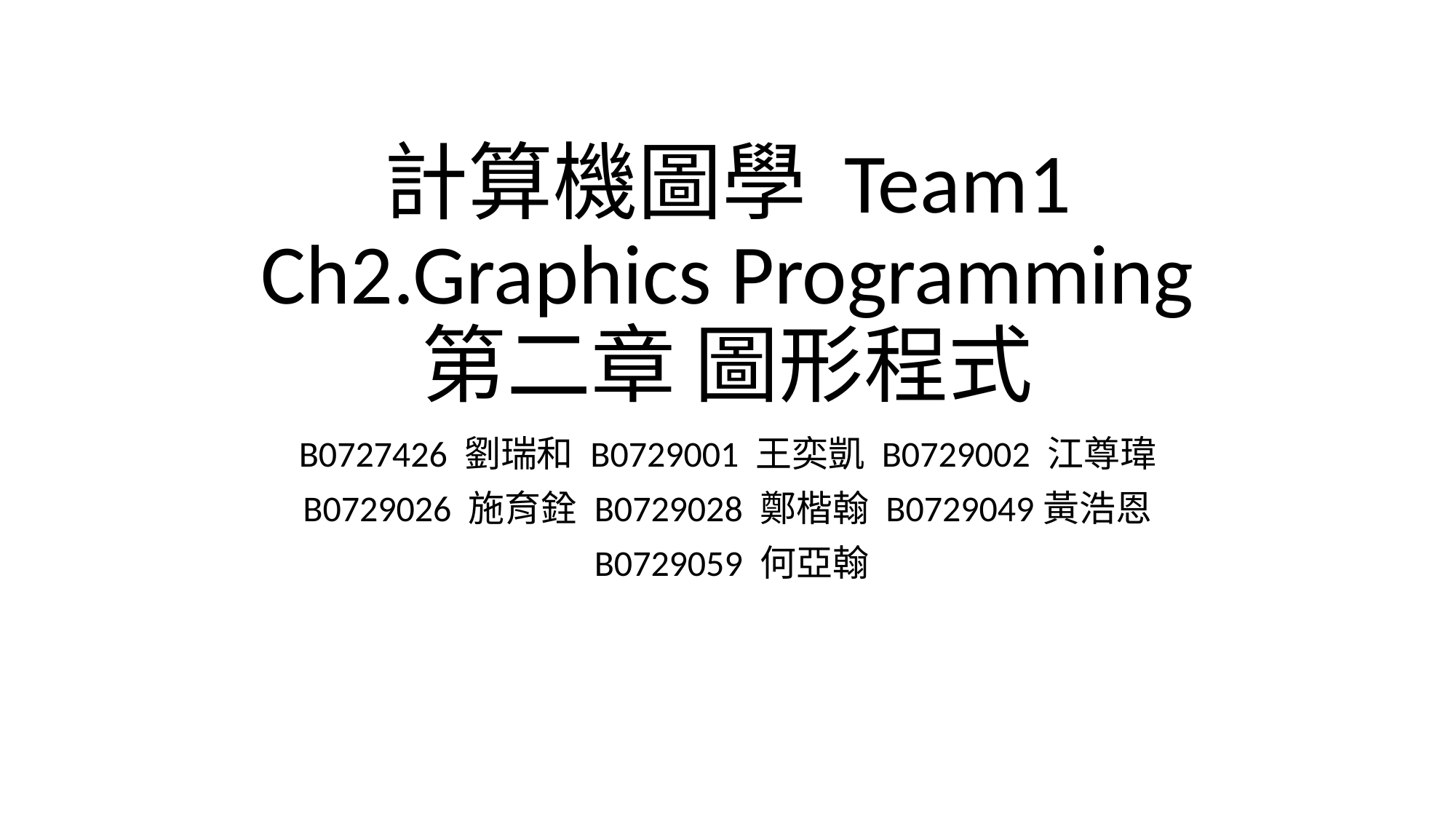

# 計算機圖學 Team1 Ch2.Graphics Programming 第二章 圖形程式
 B0727426 劉瑞和 B0729001 王奕凱 B0729002 江尊瑋
B0729026 施育銓 B0729028 鄭楷翰 B0729049黃浩恩
 B0729059 何亞翰